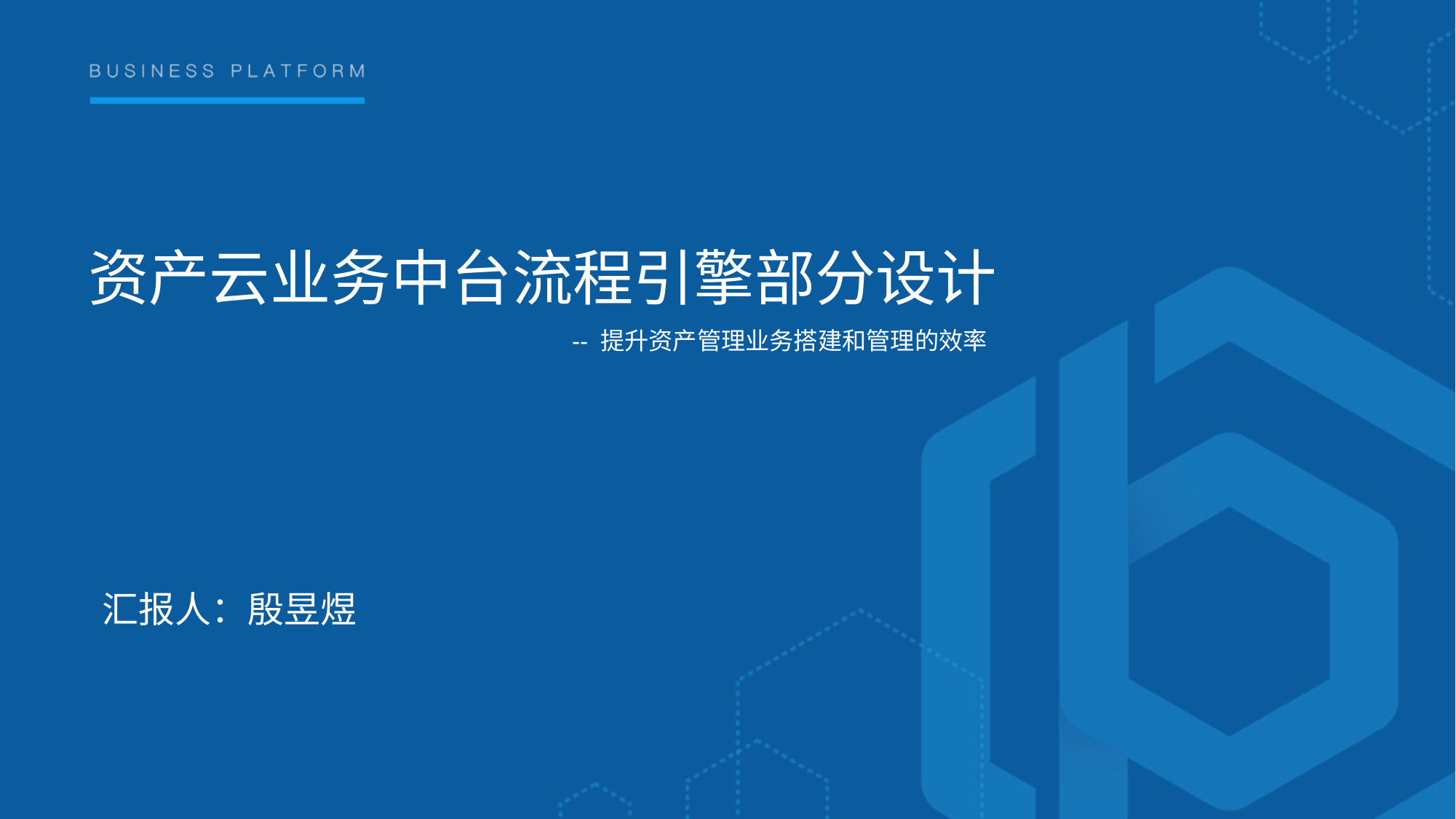

资产云业务中台流程引擎部分设计
-- 提升资产管理业务搭建和管理的效率
汇报人：殷昱煜